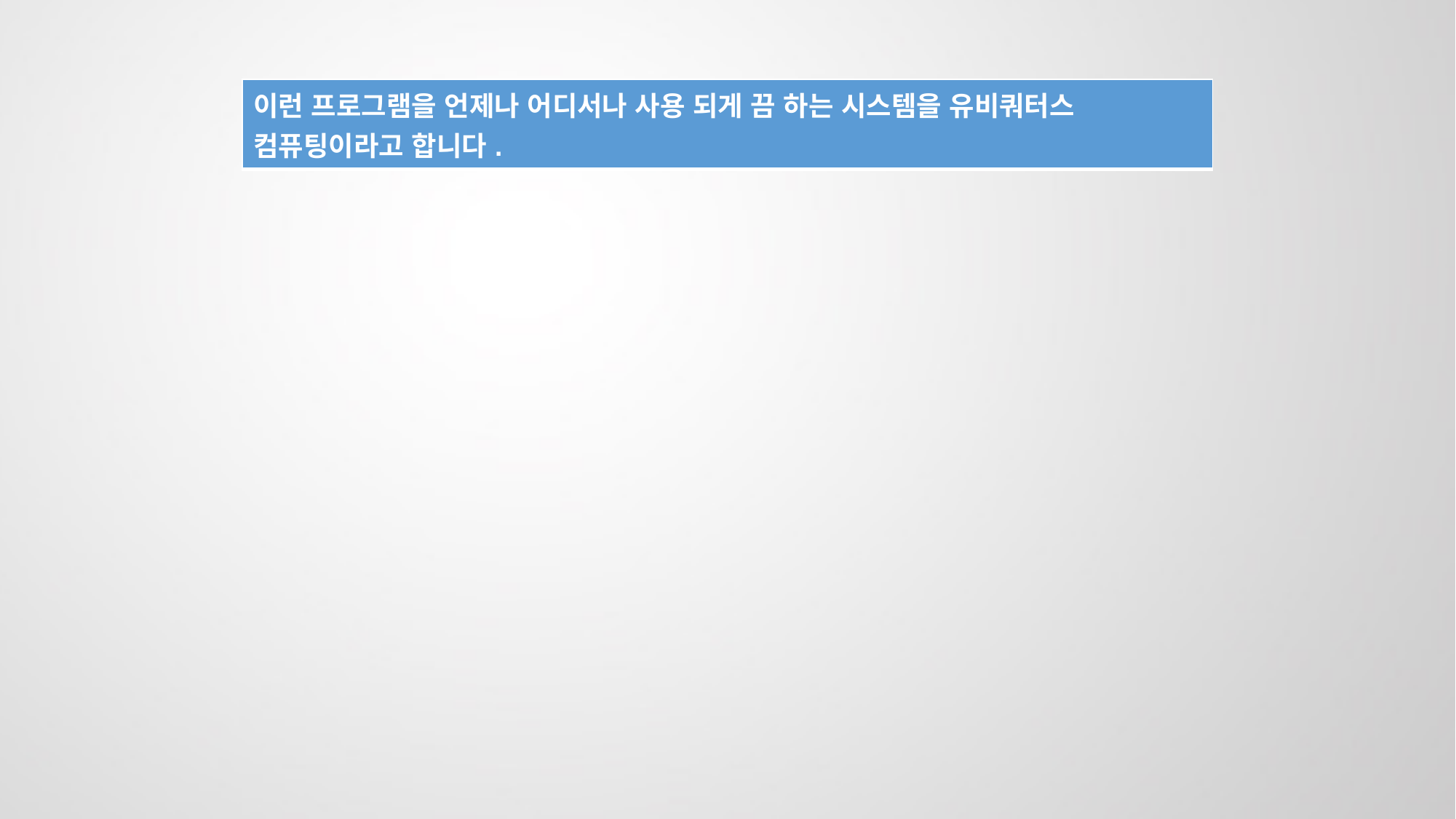

| 이런 프로그램을 언제나 어디서나 사용 되게 끔 하는 시스템을 유비쿼터스 컴퓨팅이라고 합니다. |
| --- |